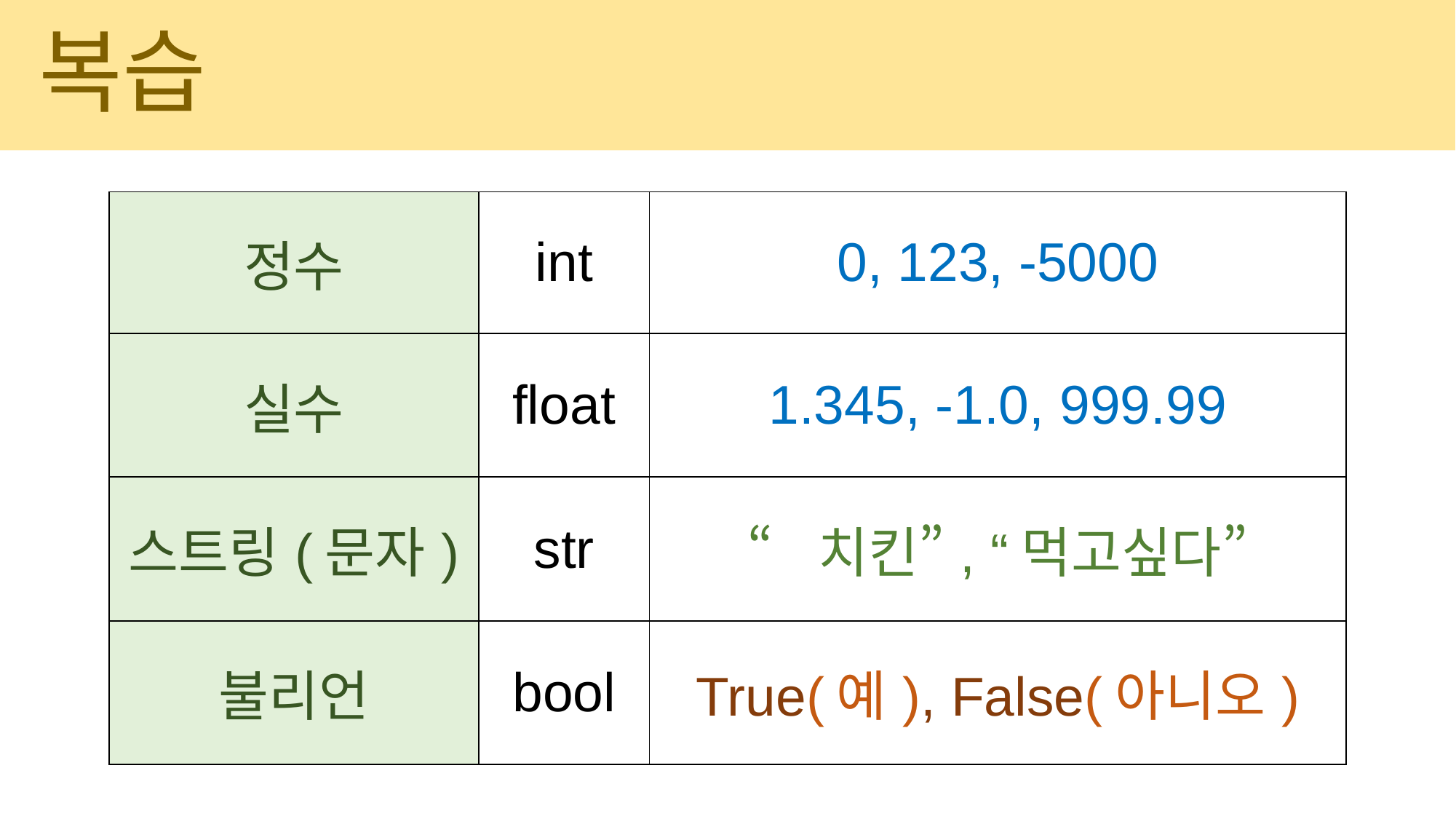

복습
| 정수 | int | 0, 123, -5000 |
| --- | --- | --- |
| 실수 | float | 1.345, -1.0, 999.99 |
| 스트링(문자) | str | “치킨”, “먹고싶다” |
| 불리언 | bool | True(예), False(아니오) |